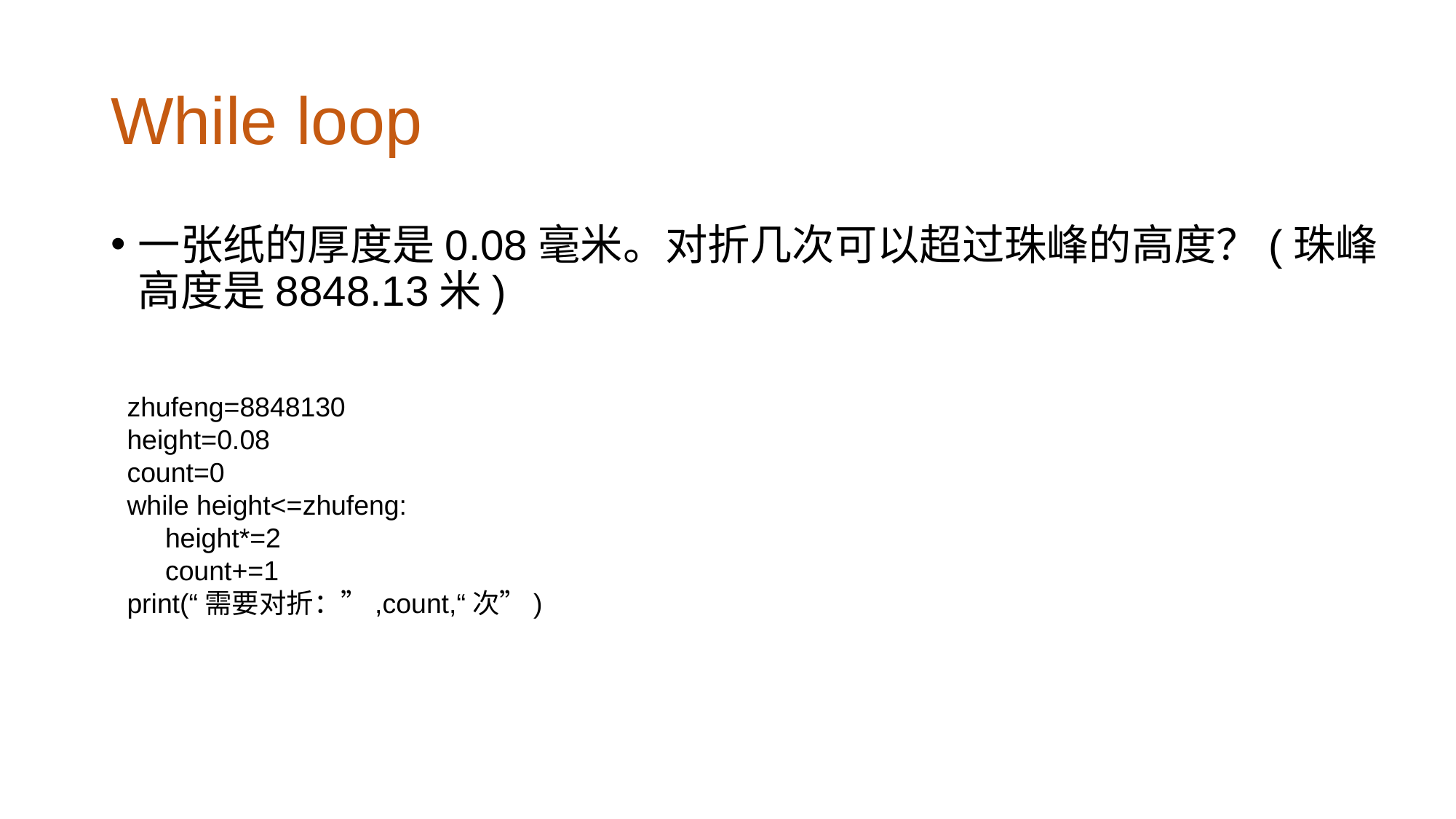

# While loop
一张纸的厚度是0.08毫米。对折几次可以超过珠峰的高度？(珠峰高度是8848.13米)
zhufeng=8848130
height=0.08
count=0
while height<=zhufeng:
     height*=2
     count+=1
print(“需要对折：”,count,“次”)